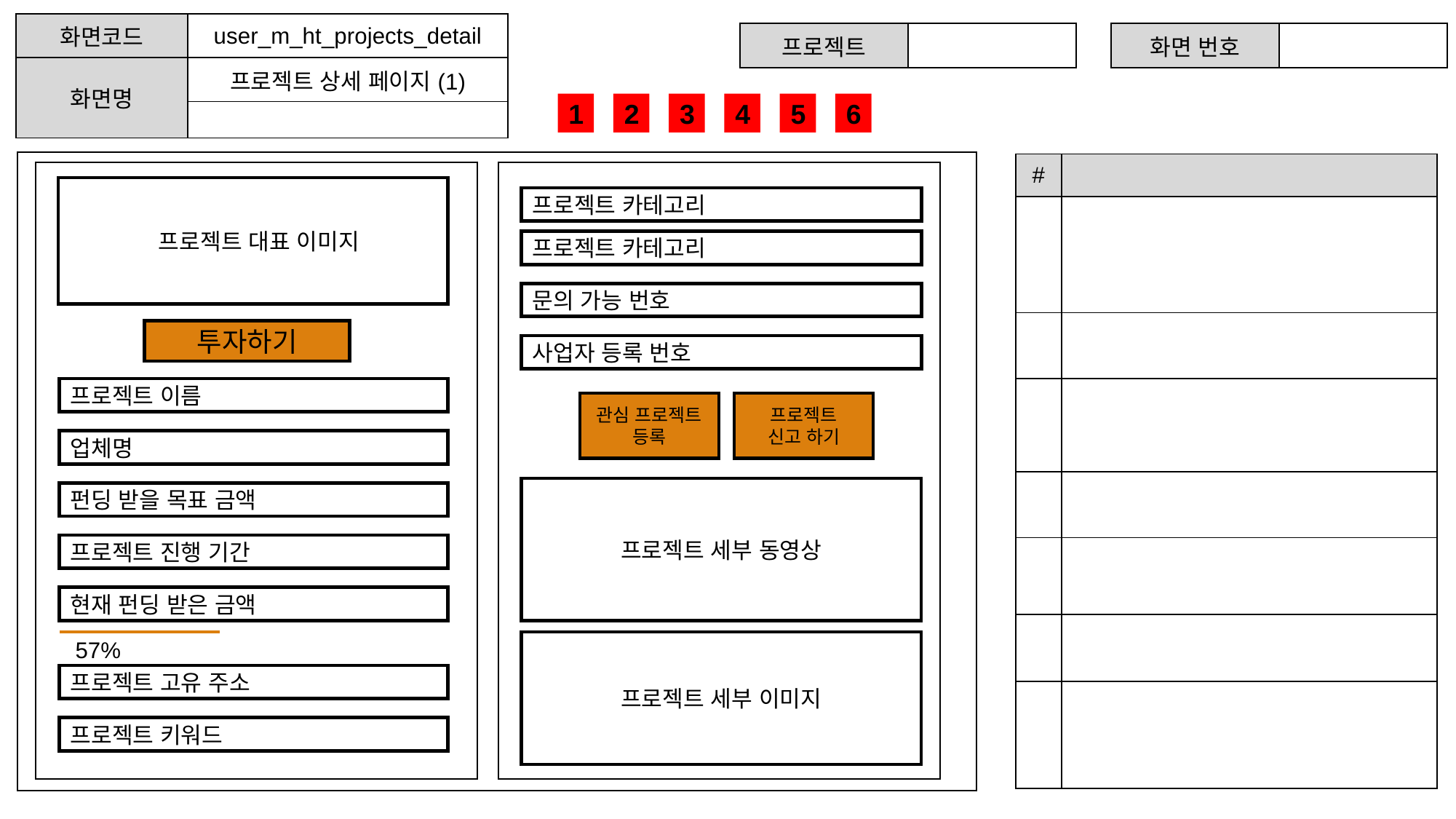

| 화면코드 | user\_m\_ht\_projects\_detail |
| --- | --- |
| 화면명 | 프로젝트 상세 페이지(1) |
|  |  |
| 프로젝트 |  |
| --- | --- |
| 화면 번호 |  |
| --- | --- |
1
2
3
4
5
6

 프로젝트 대표 이미지
프로젝트 카테고리
프로젝트 카테고리
문의 가능 번호
투자하기
사업자 등록 번호
프로젝트 이름
관심 프로젝트
등록
프로젝트
신고 하기
업체명
프로젝트 세부 동영상
펀딩 받을 목표 금액
프로젝트 진행 기간
현재 펀딩 받은 금액
프로젝트 세부 이미지
57%
프로젝트 고유 주소
프로젝트 키워드
| # |  |
| --- | --- |
|  |  |
|  |  |
|  |  |
|  |  |
|  |  |
|  |  |
|  |  |